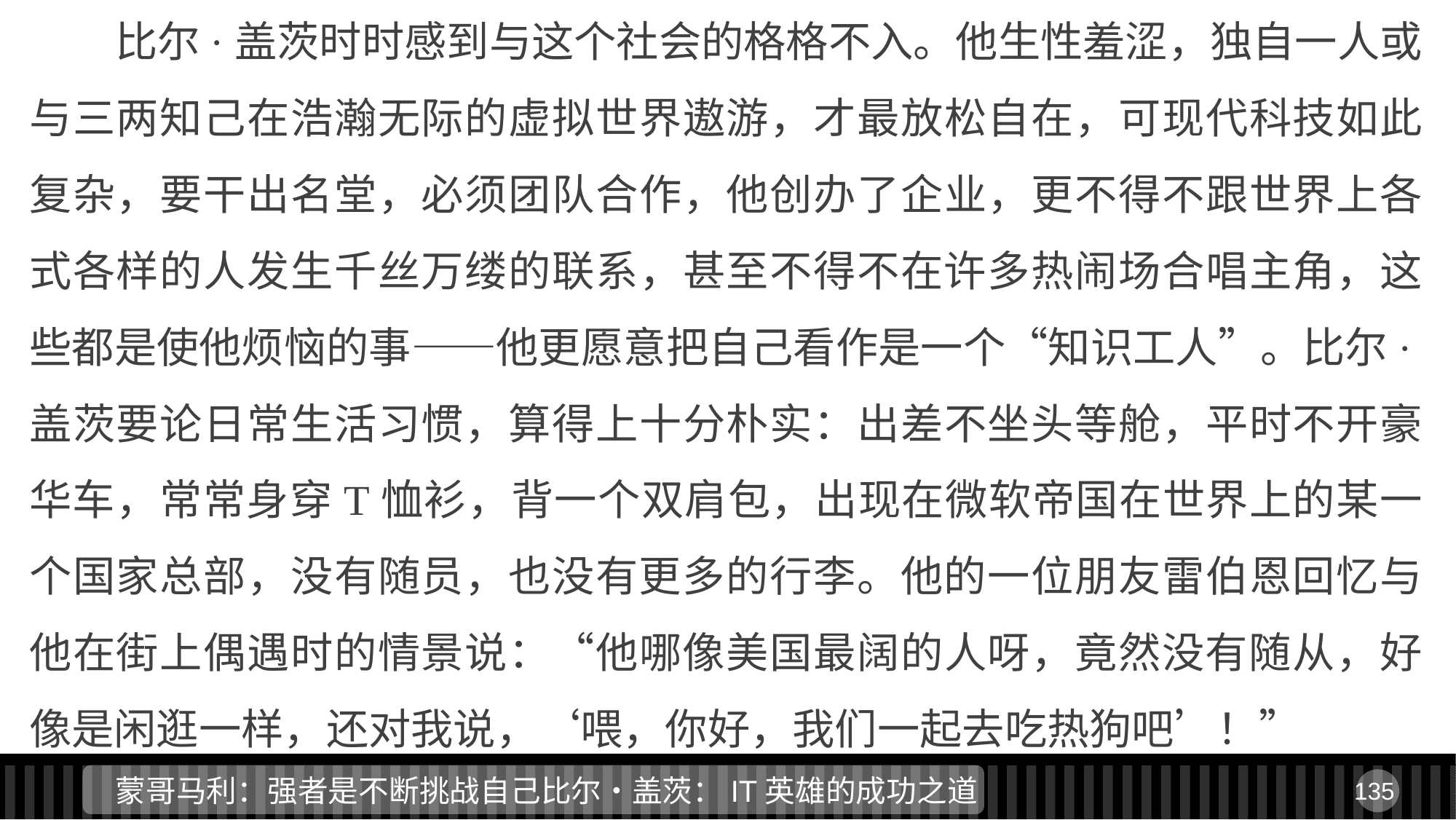

比尔·盖茨时时感到与这个社会的格格不入。他生性羞涩，独自一人或与三两知己在浩瀚无际的虚拟世界遨游，才最放松自在，可现代科技如此复杂，要干出名堂，必须团队合作，他创办了企业，更不得不跟世界上各式各样的人发生千丝万缕的联系，甚至不得不在许多热闹场合唱主角，这些都是使他烦恼的事——他更愿意把自己看作是一个“知识工人”。比尔·盖茨要论日常生活习惯，算得上十分朴实：出差不坐头等舱，平时不开豪华车，常常身穿T恤衫，背一个双肩包，出现在微软帝国在世界上的某一个国家总部，没有随员，也没有更多的行李。他的一位朋友雷伯恩回忆与他在街上偶遇时的情景说：“他哪像美国最阔的人呀，竟然没有随从，好像是闲逛一样，还对我说，‘喂，你好，我们一起去吃热狗吧’！”